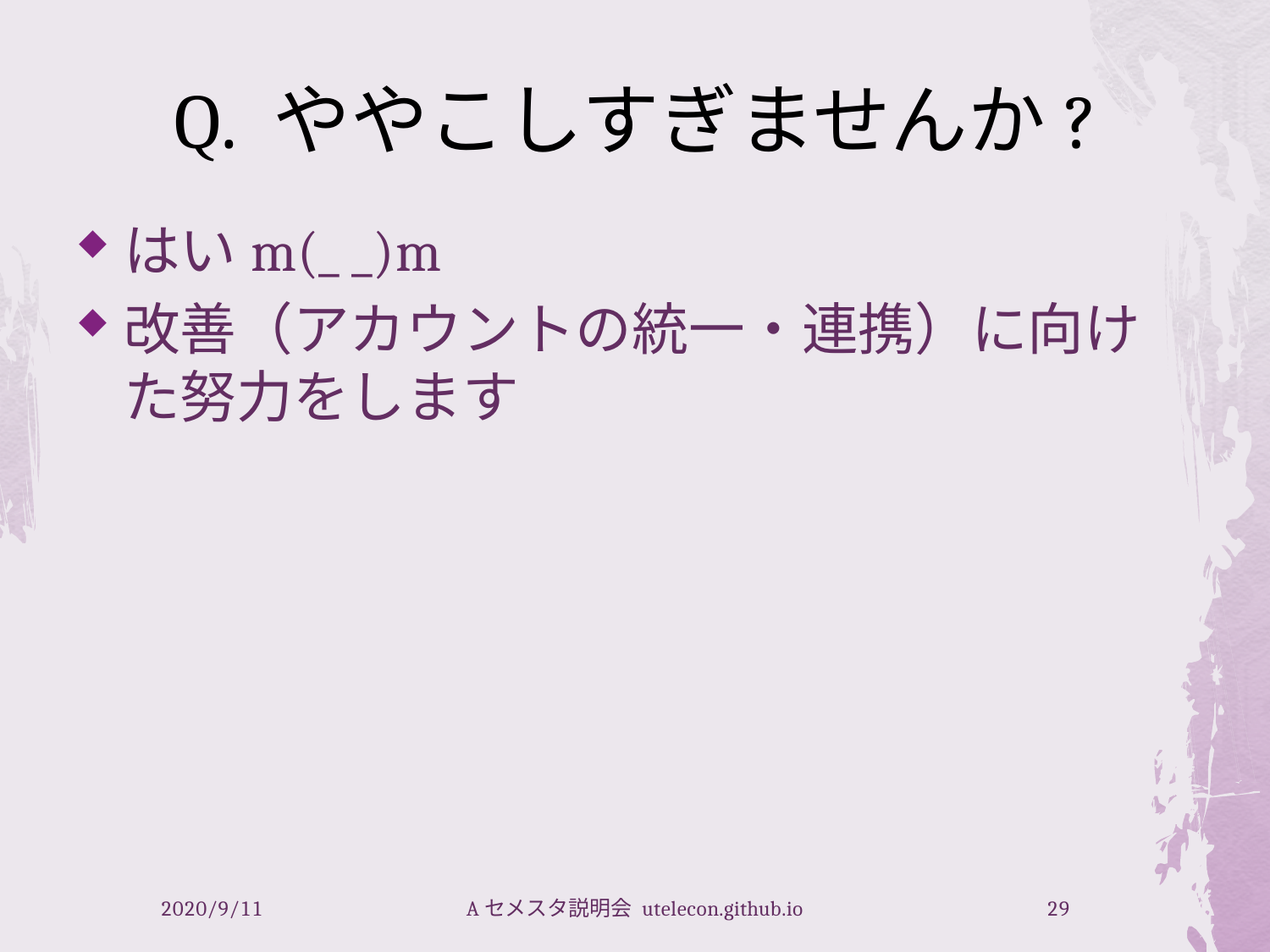

# Q. ややこしすぎませんか?
はいm(_ _)m
改善（アカウントの統一・連携）に向けた努力をします
2020/9/11
Aセメスタ説明会 utelecon.github.io
29